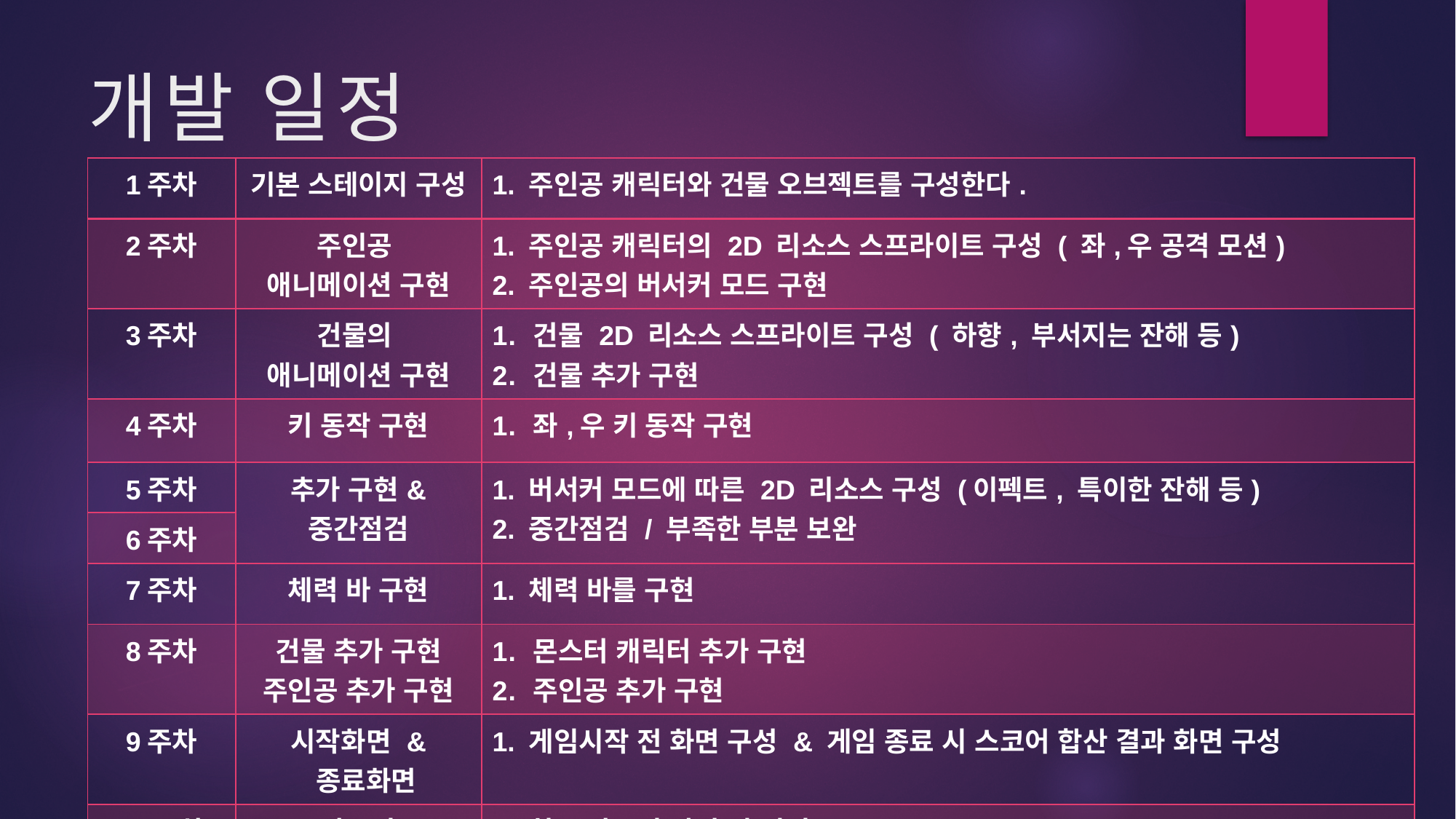

# 개발 일정
| 1주차 | 기본 스테이지 구성 | 1. 주인공 캐릭터와 건물 오브젝트를 구성한다. |
| --- | --- | --- |
| 2주차 | 주인공 애니메이션 구현 | 1. 주인공 캐릭터의 2D 리소스 스프라이트 구성 ( 좌,우 공격 모션) 2. 주인공의 버서커 모드 구현 |
| 3주차 | 건물의 애니메이션 구현 | 건물 2D 리소스 스프라이트 구성 ( 하향, 부서지는 잔해 등) 건물 추가 구현 |
| 4주차 | 키 동작 구현 | 좌,우 키 동작 구현 |
| 5주차 | 추가 구현& 중간점검 | 1. 버서커 모드에 따른 2D 리소스 구성 (이펙트, 특이한 잔해 등) 2. 중간점검 / 부족한 부분 보완 |
| 6주차 |  |  |
| 7주차 | 체력 바 구현 | 1. 체력 바를 구현 |
| 8주차 | 건물 추가 구현 주인공 추가 구현 | 몬스터 캐릭터 추가 구현 주인공 추가 구현 |
| 9주차 | 시작화면 & 종료화면 | 1. 게임시작 전 화면 구성 & 게임 종료 시 스코어 합산 결과 화면 구성 |
| 10주차 | 마무리 | 1. 최종 마무리 작업 및 릴리즈 |